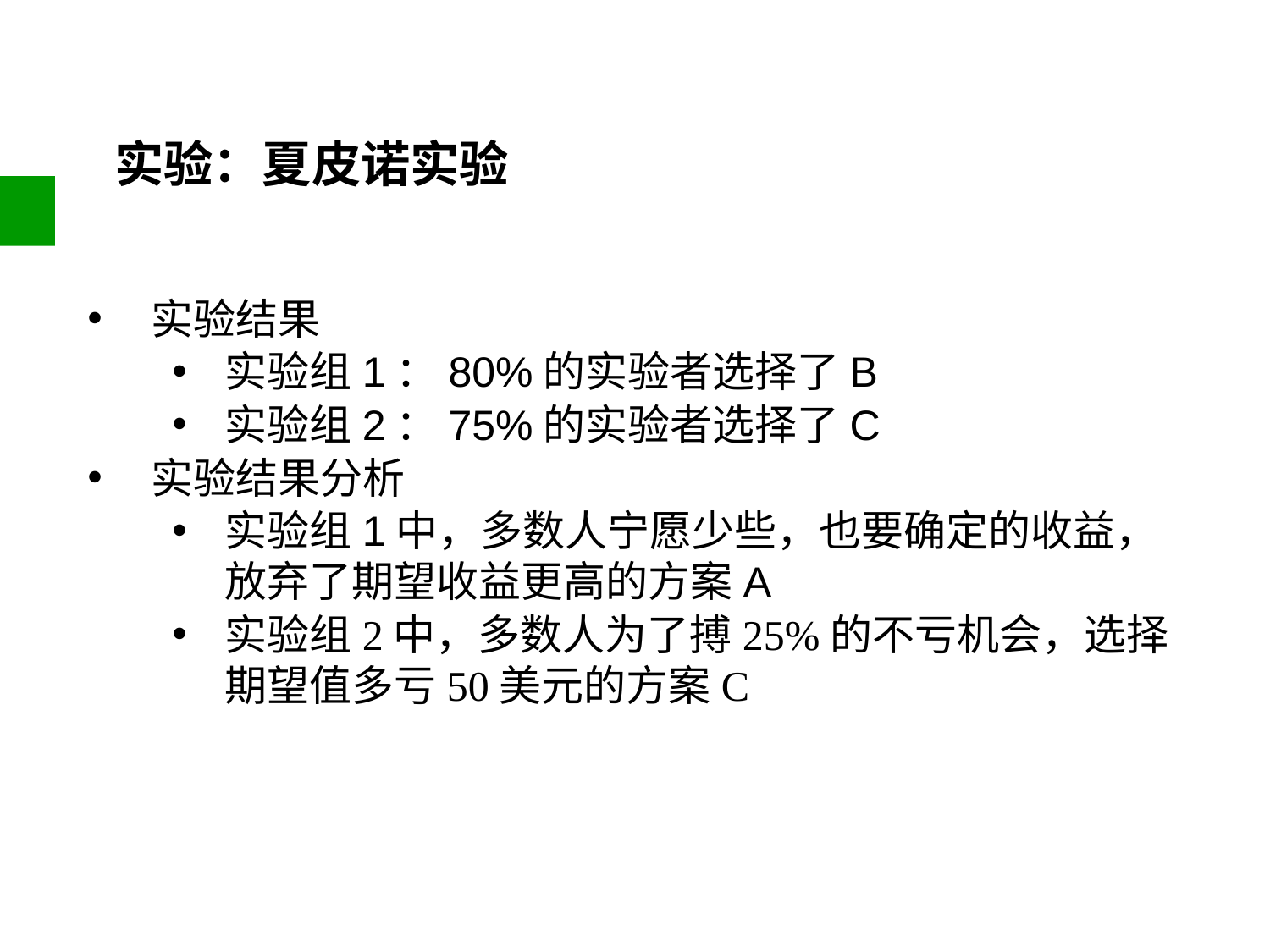

# 实验：夏皮诺实验

实验结果
实验组1：80%的实验者选择了B
实验组2：75%的实验者选择了C
实验结果分析
实验组1中，多数人宁愿少些，也要确定的收益，放弃了期望收益更高的方案A
实验组2中，多数人为了搏25%的不亏机会，选择期望值多亏50美元的方案C
32